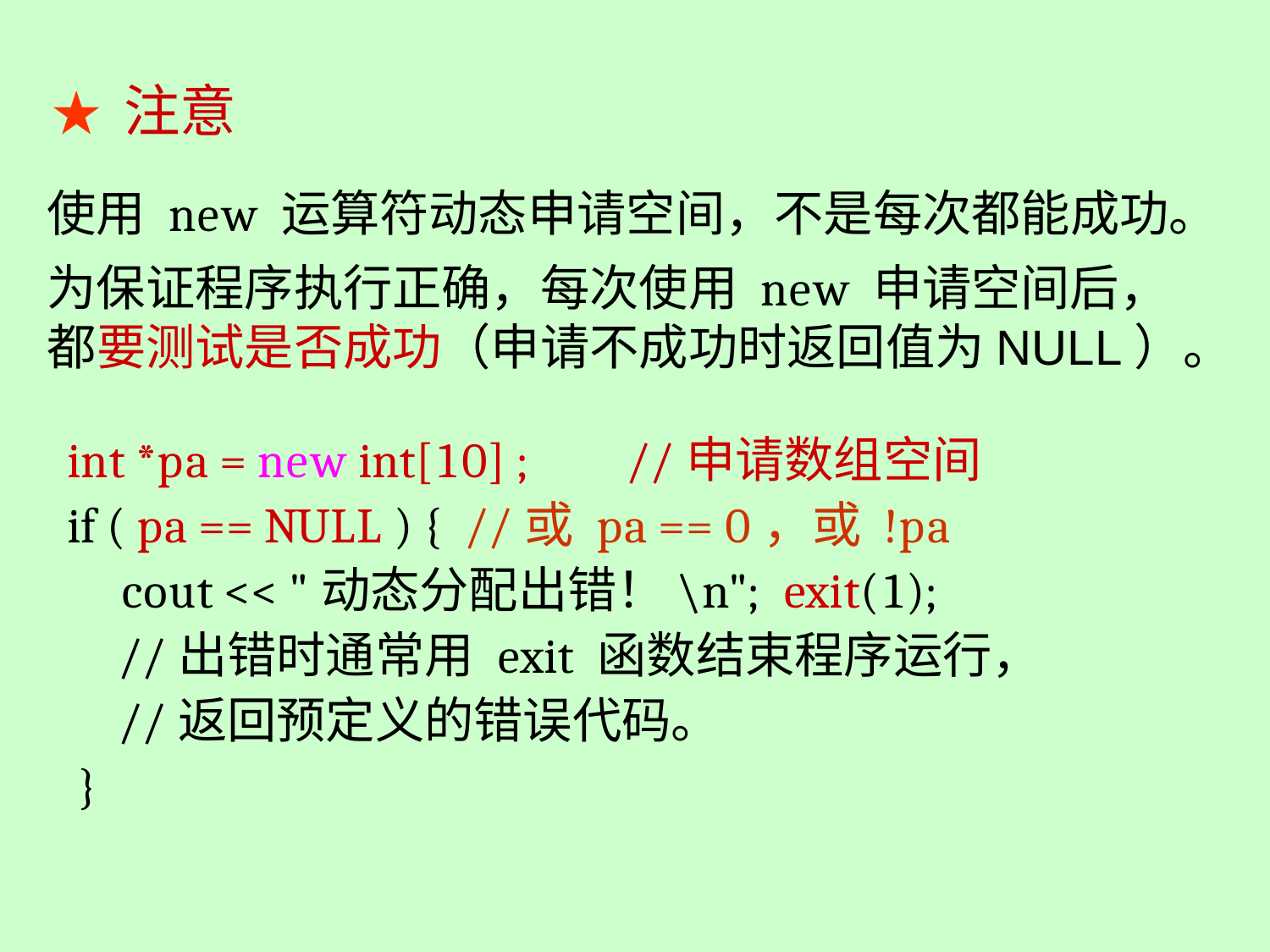

★ 注意
使用 new 运算符动态申请空间，不是每次都能成功。
为保证程序执行正确，每次使用 new 申请空间后，都要测试是否成功（申请不成功时返回值为NULL）。
int *pa = new int[10] ; 	//申请数组空间
if ( pa == NULL ) {  //或 pa == 0，或 !pa
     cout << "动态分配出错！\n";  exit(1);
	//出错时通常用 exit 函数结束程序运行，
	//返回预定义的错误代码。
 }